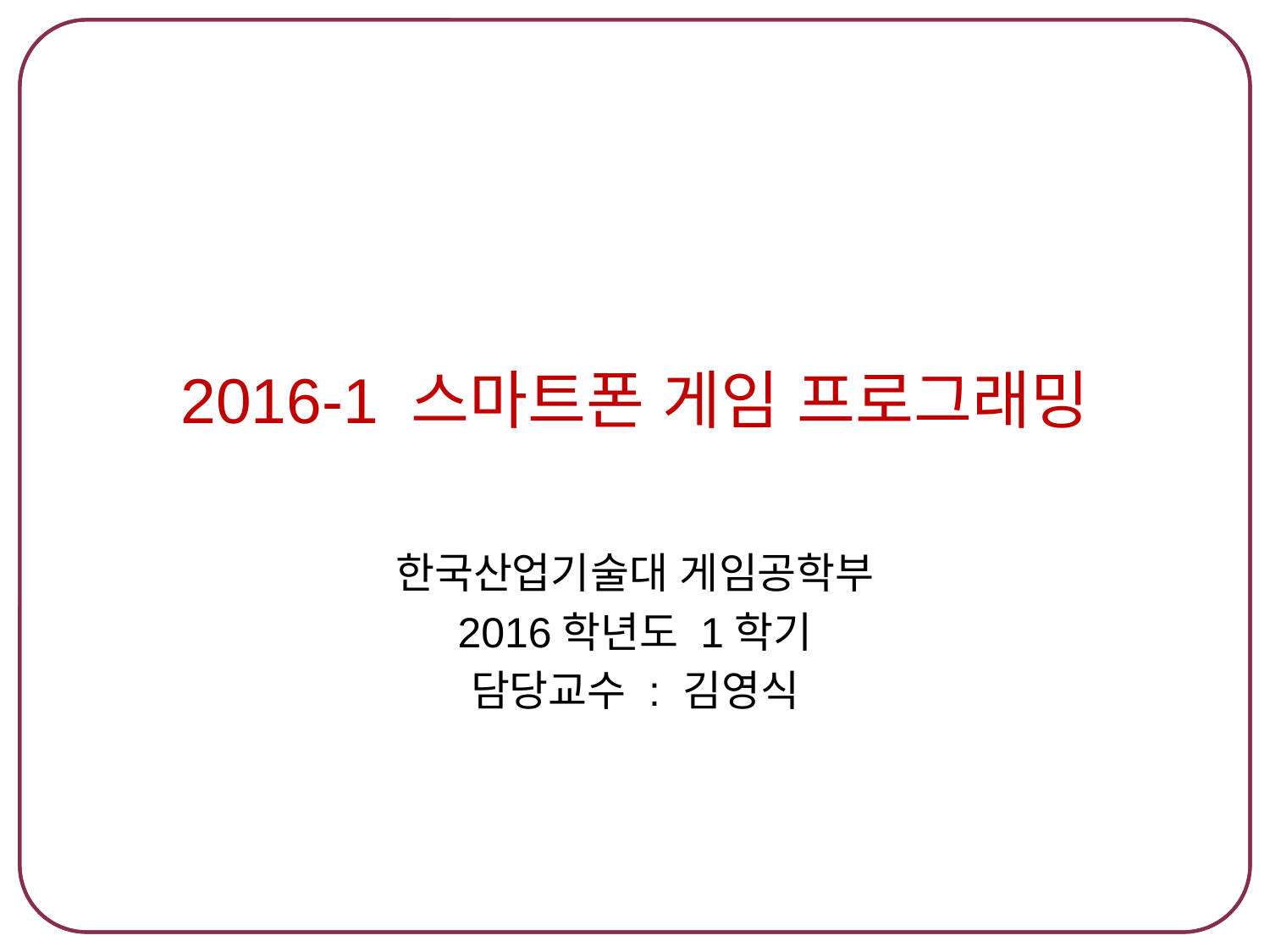

# 2016-1 스마트폰 게임 프로그래밍
한국산업기술대 게임공학부
2016학년도 1학기
담당교수 : 김영식